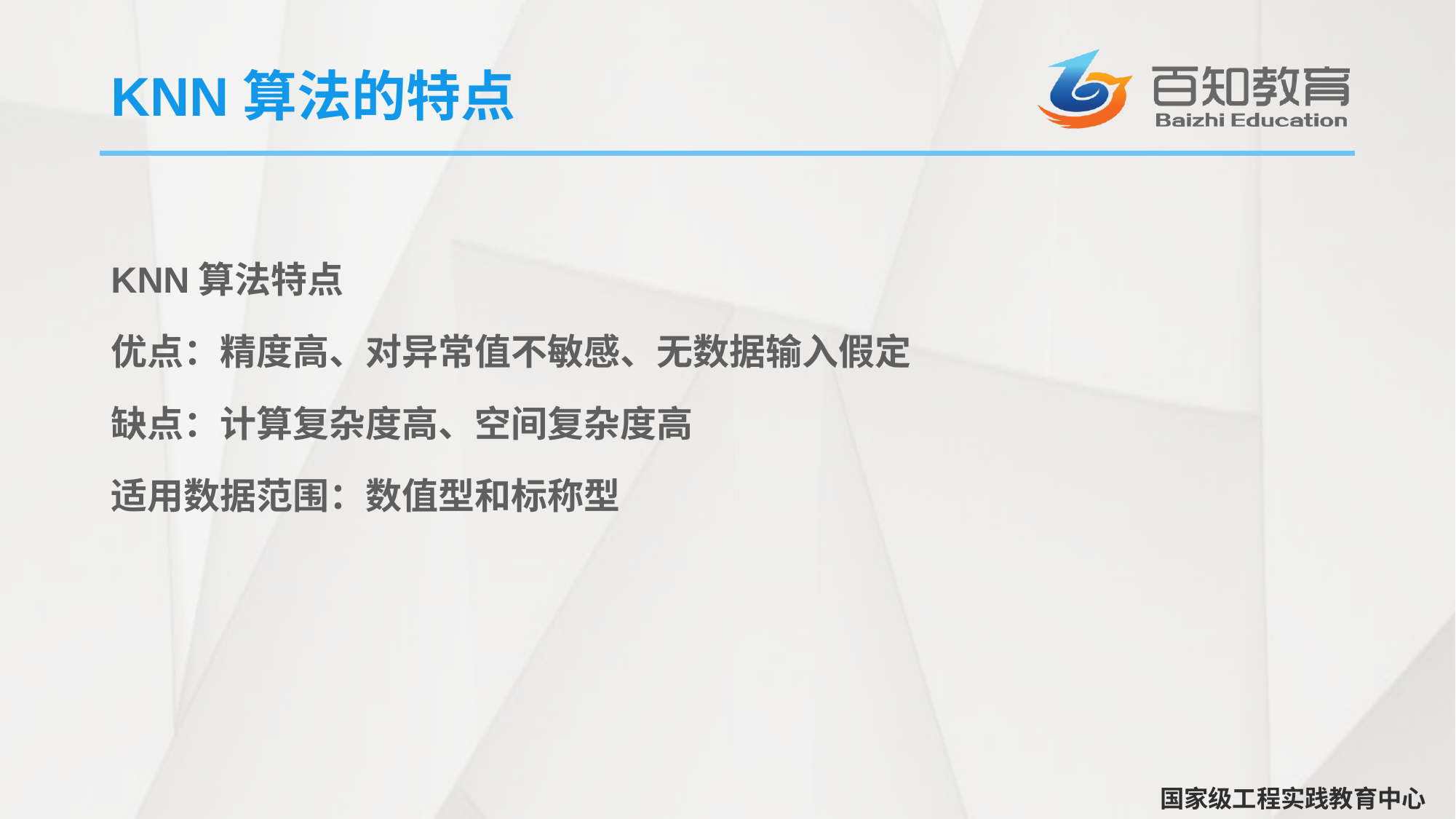

# KNN算法的特点

KNN算法特点
优点：精度高、对异常值不敏感、无数据输入假定
缺点：计算复杂度高、空间复杂度高
适用数据范围：数值型和标称型